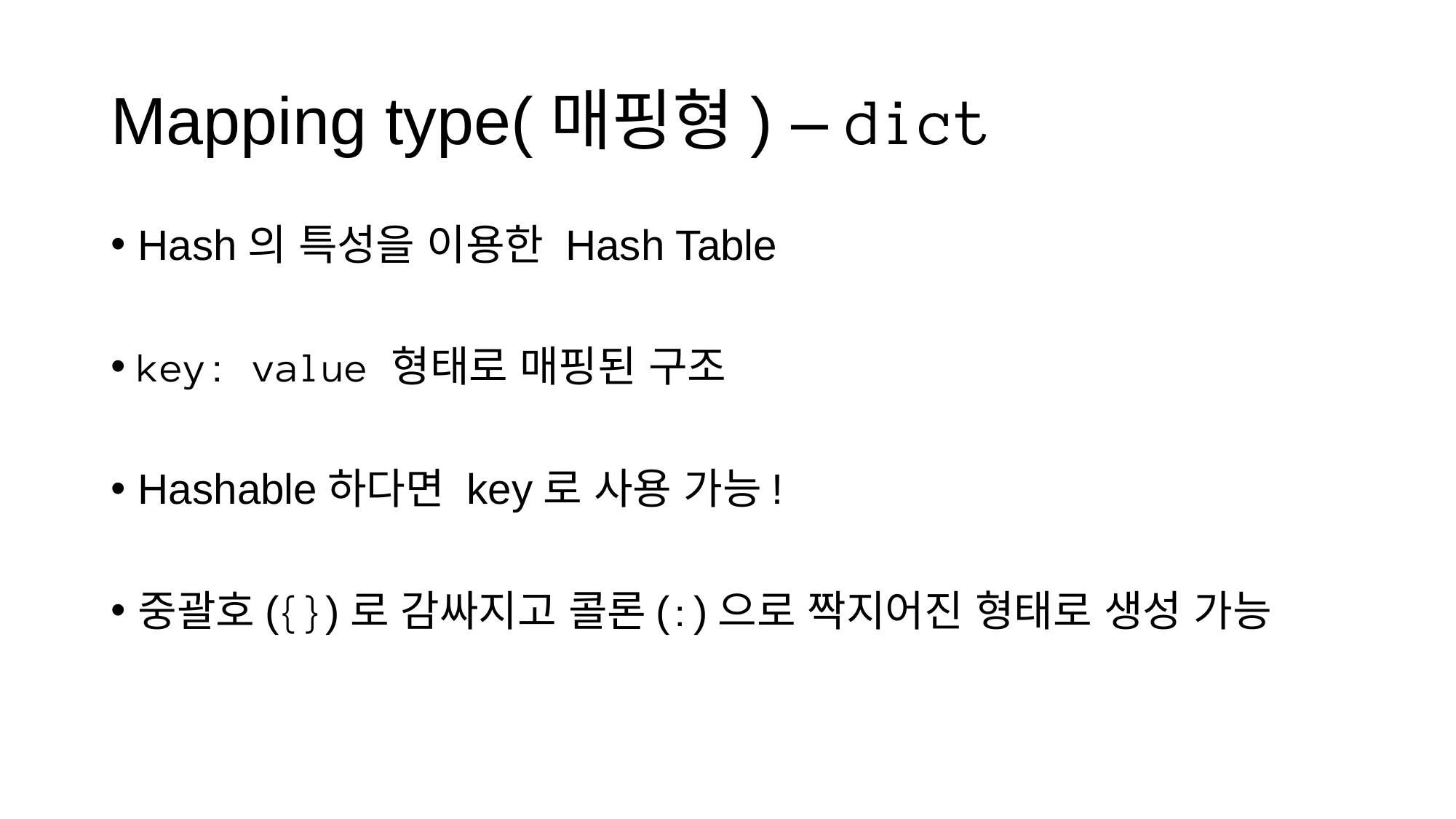

# Mapping type(매핑형) – dict
Hash의 특성을 이용한 Hash Table

key: value 형태로 매핑된 구조

Hashable하다면 key로 사용 가능!

중괄호({})로 감싸지고 콜론(:)으로 짝지어진 형태로 생성 가능